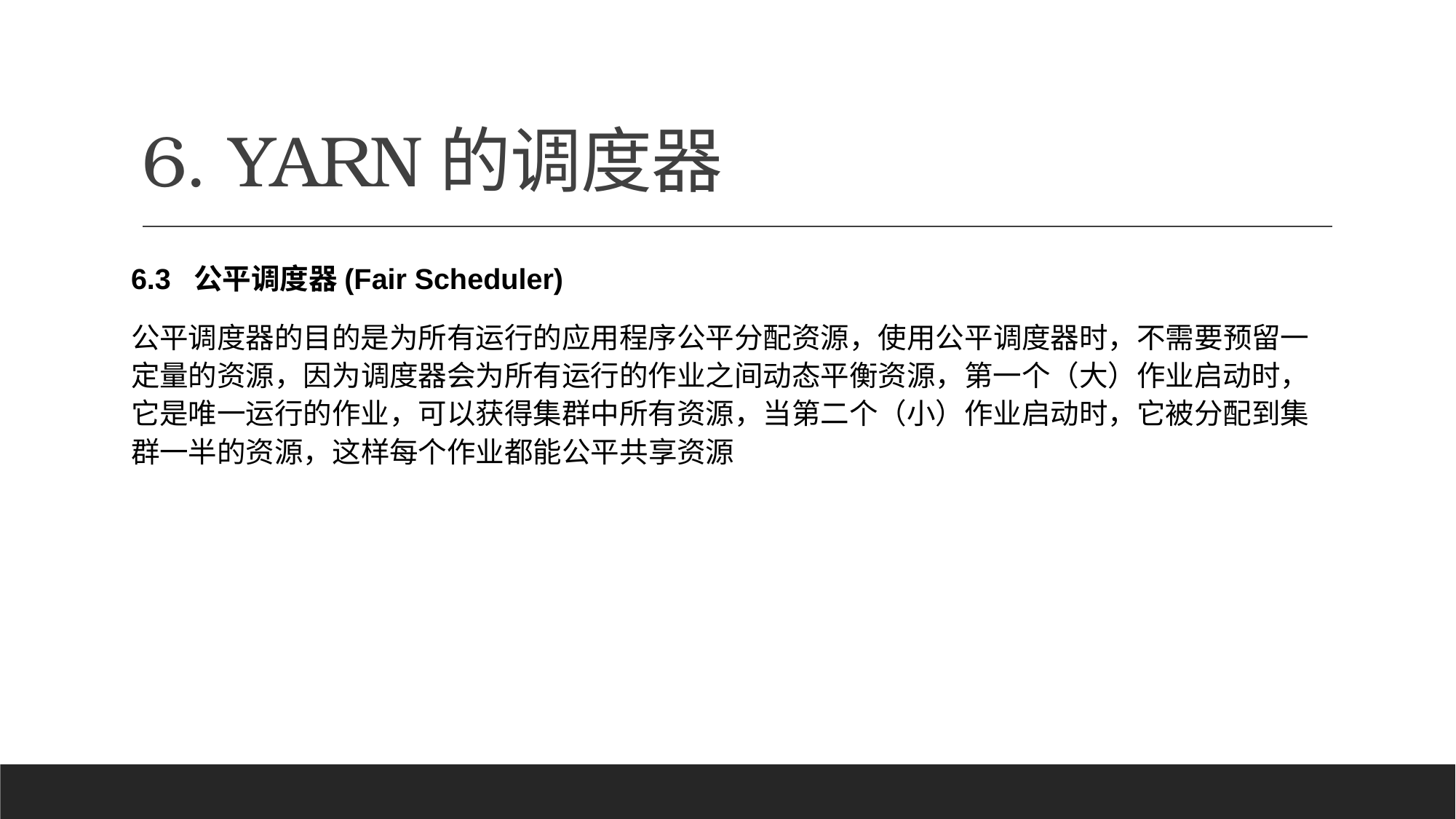

# 6. YARN的调度器
6.3  公平调度器(Fair Scheduler)
公平调度器的目的是为所有运行的应用程序公平分配资源，使用公平调度器时，不需要预留一定量的资源，因为调度器会为所有运行的作业之间动态平衡资源，第一个（大）作业启动时，它是唯一运行的作业，可以获得集群中所有资源，当第二个（小）作业启动时，它被分配到集群一半的资源，这样每个作业都能公平共享资源